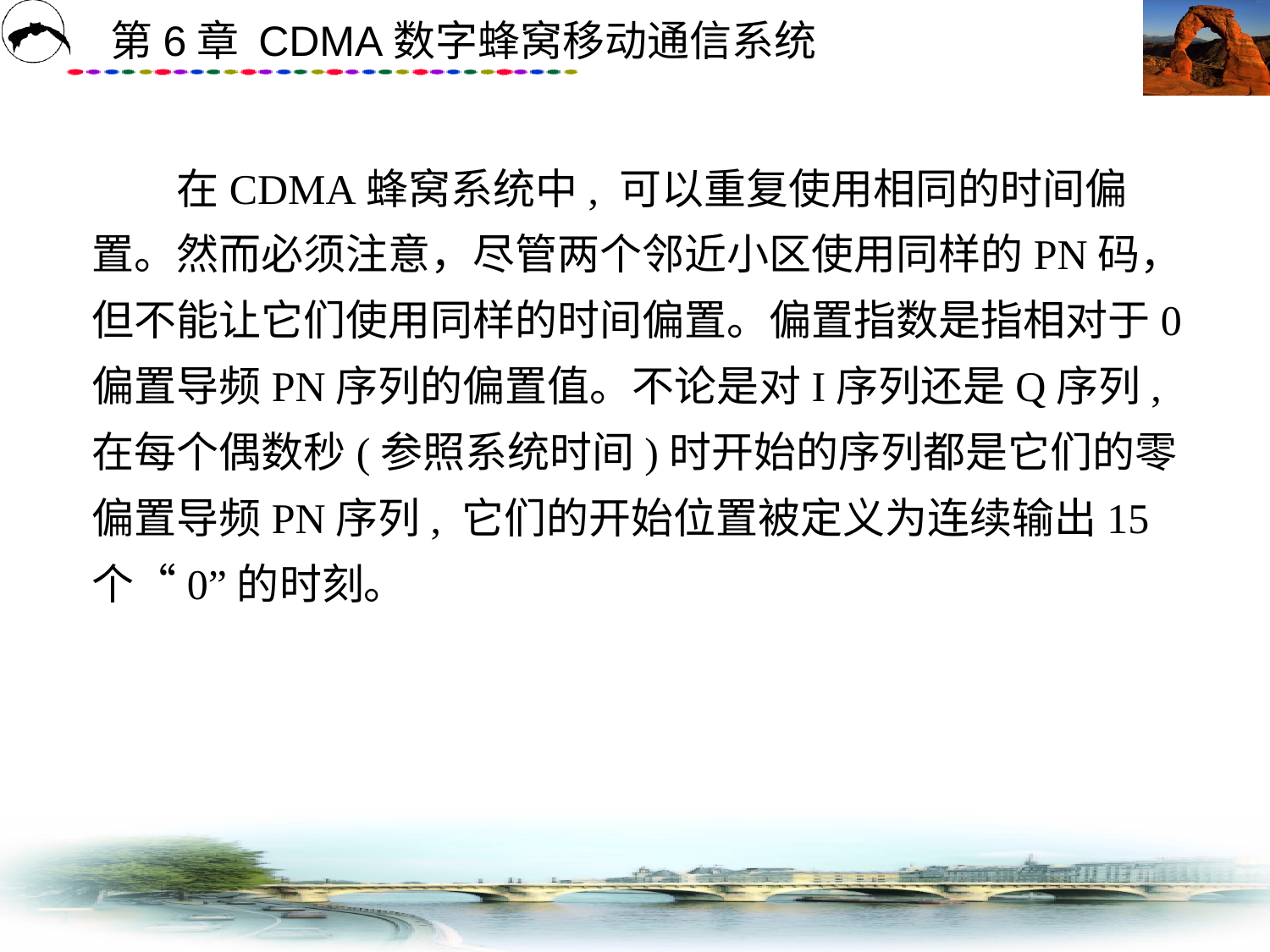

# 在CDMA蜂窝系统中, 可以重复使用相同的时间偏置。然而必须注意，尽管两个邻近小区使用同样的PN码，但不能让它们使用同样的时间偏置。偏置指数是指相对于0偏置导频PN序列的偏置值。不论是对I序列还是Q序列, 在每个偶数秒(参照系统时间)时开始的序列都是它们的零偏置导频PN序列, 它们的开始位置被定义为连续输出15个“0”的时刻。